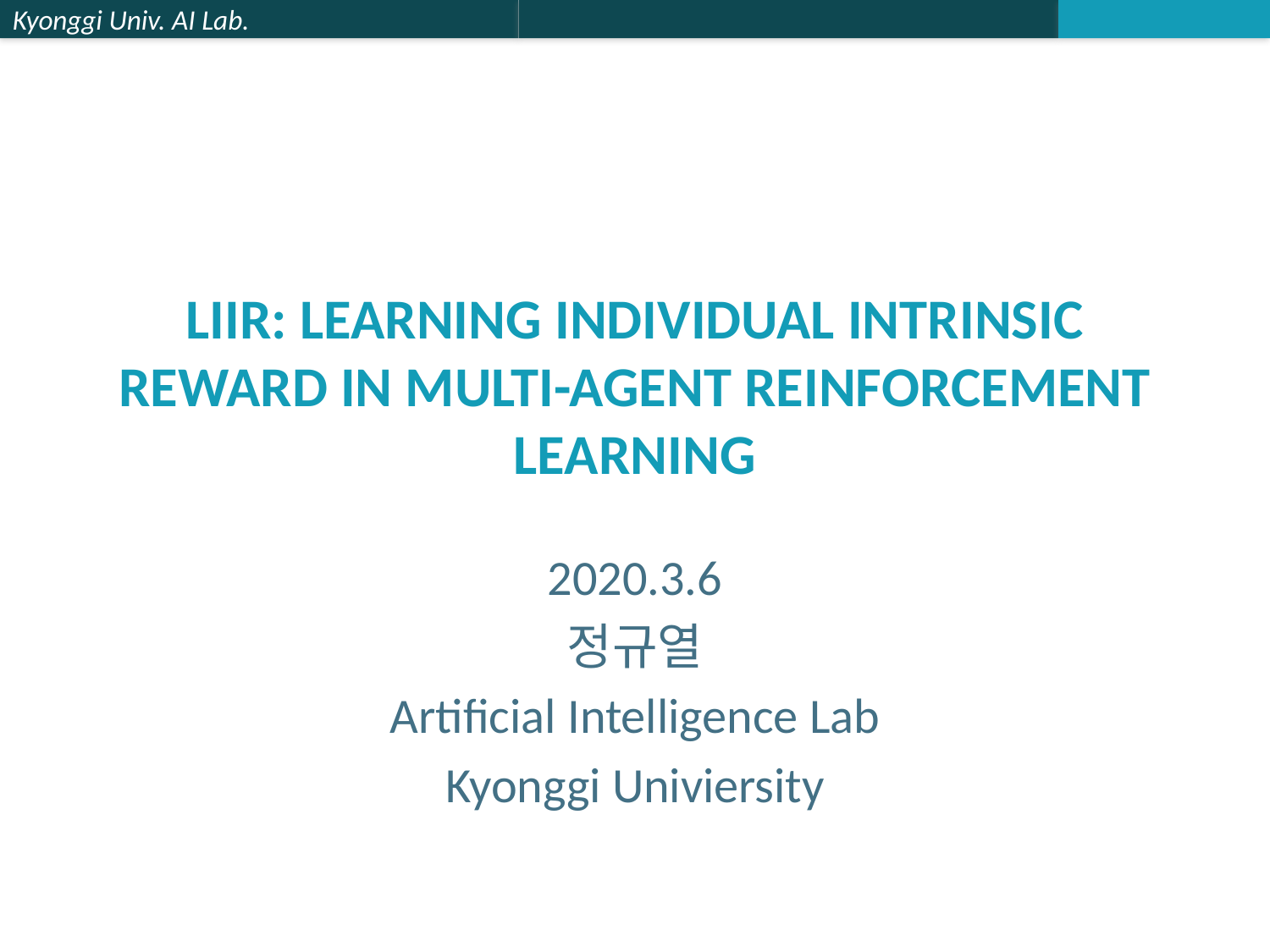

# LIIR: Learning Individual Intrinsic Reward in Multi-Agent Reinforcement Learning
2020.3.6
정규열
Artificial Intelligence Lab
Kyonggi Univiersity